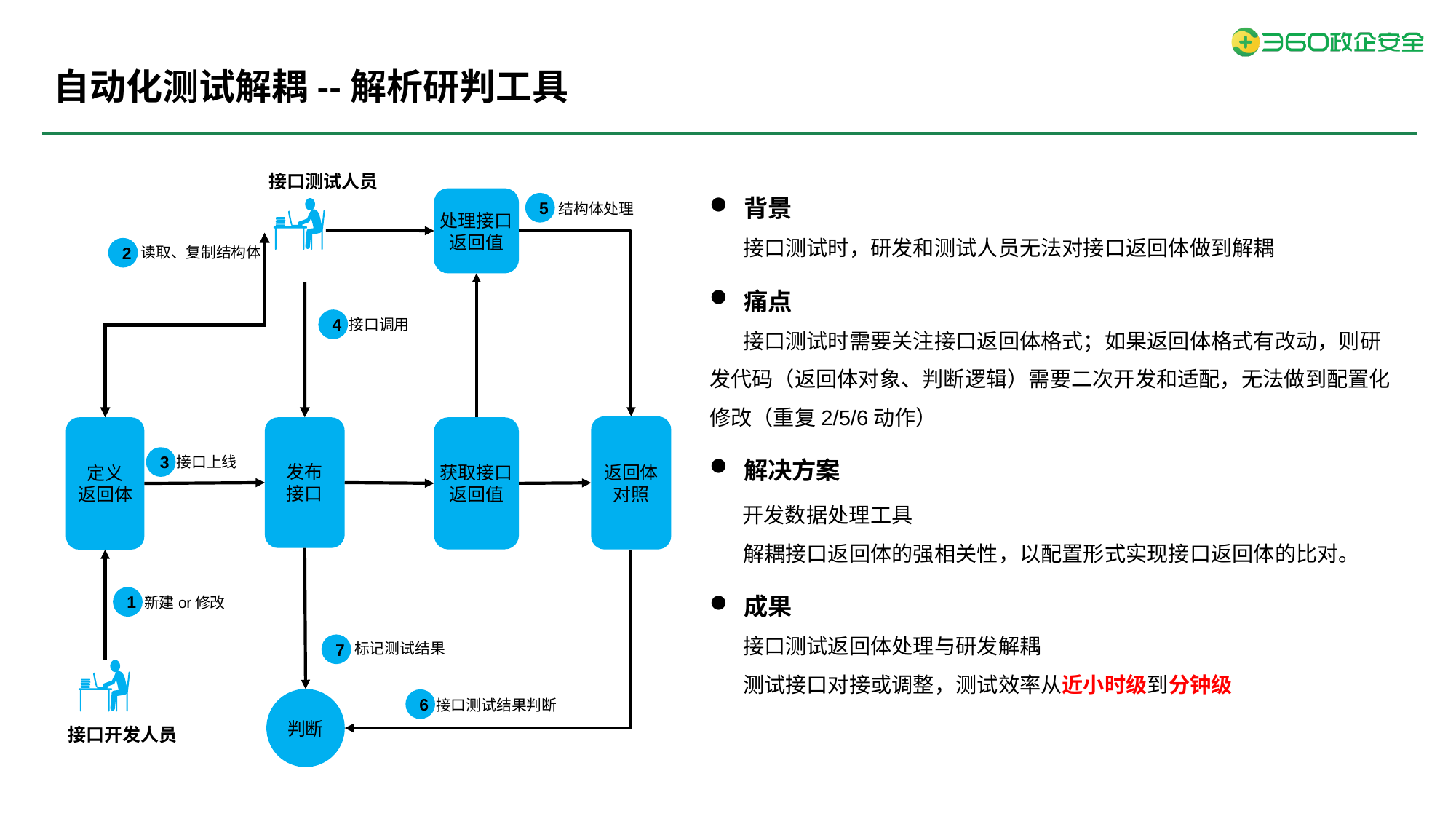

# 自动化测试解耦--解析研判工具
接口测试人员
处理接口返回值
5

结构体处理
2
读取、复制结构体
4
接口调用
返回体
对照
定义
返回体
发布
接口
获取接口返回值
3
接口上线
1
新建or修改
7
标记测试结果

判断
6
接口测试结果判断
接口开发人员
背景
      接口测试时，研发和测试人员无法对接口返回体做到解耦

痛点
      接口测试时需要关注接口返回体格式；如果返回体格式有改动，则研发代码（返回体对象、判断逻辑）需要二次开发和适配，无法做到配置化修改（重复2/5/6动作）

解决方案
     开发数据处理工具
      解耦接口返回体的强相关性，以配置形式实现接口返回体的比对。

成果
      接口测试返回体处理与研发解耦
      测试接口对接或调整，测试效率从近小时级到分钟级